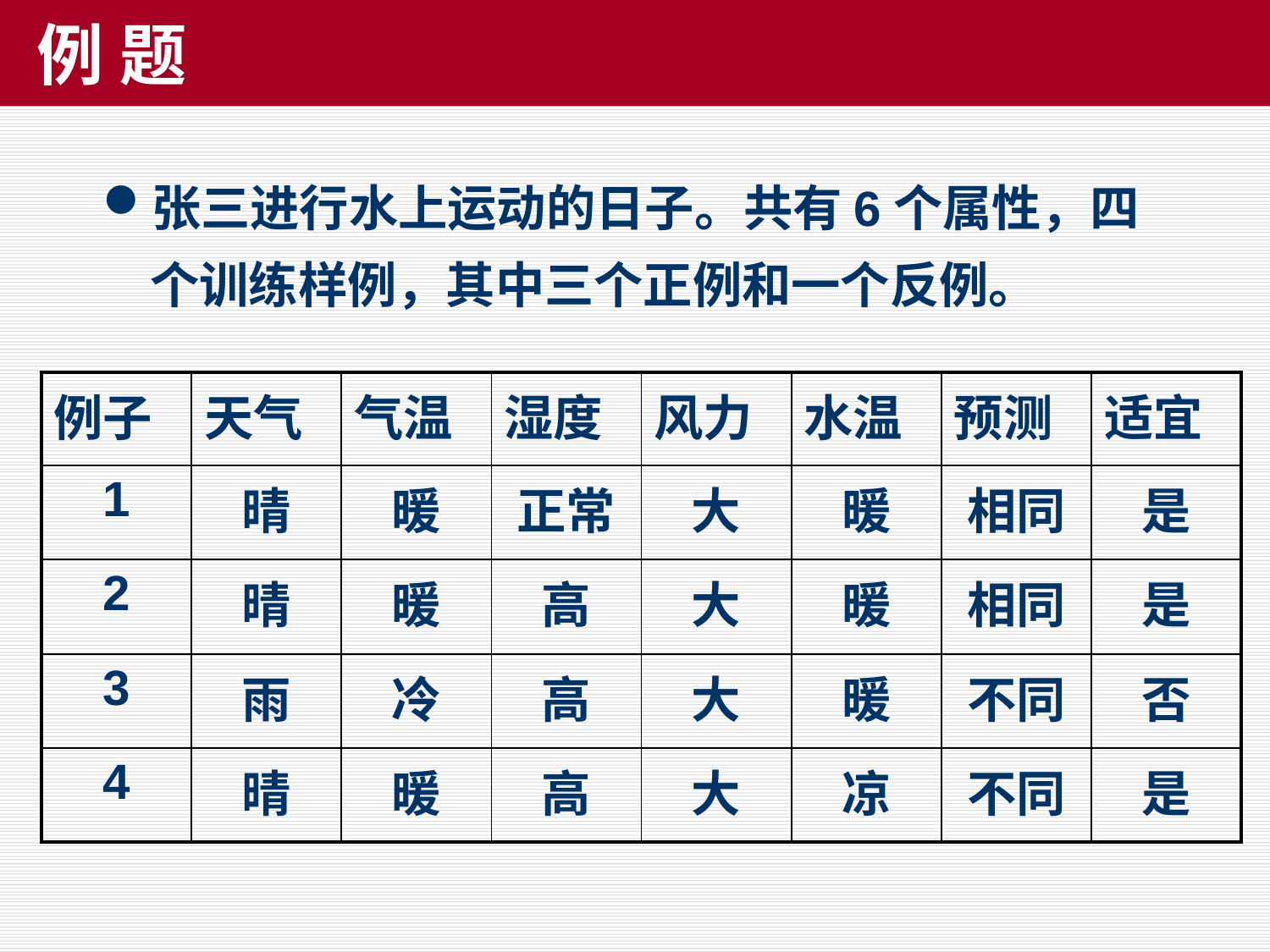

# 例 题
张三进行水上运动的日子。共有6个属性，四个训练样例，其中三个正例和一个反例。
| 例子 | 天气 | 气温 | 湿度 | 风力 | 水温 | 预测 | 适宜 |
| --- | --- | --- | --- | --- | --- | --- | --- |
| 1 | 晴 | 暖 | 正常 | 大 | 暖 | 相同 | 是 |
| 2 | 晴 | 暖 | 高 | 大 | 暖 | 相同 | 是 |
| 3 | 雨 | 冷 | 高 | 大 | 暖 | 不同 | 否 |
| 4 | 晴 | 暖 | 高 | 大 | 凉 | 不同 | 是 |